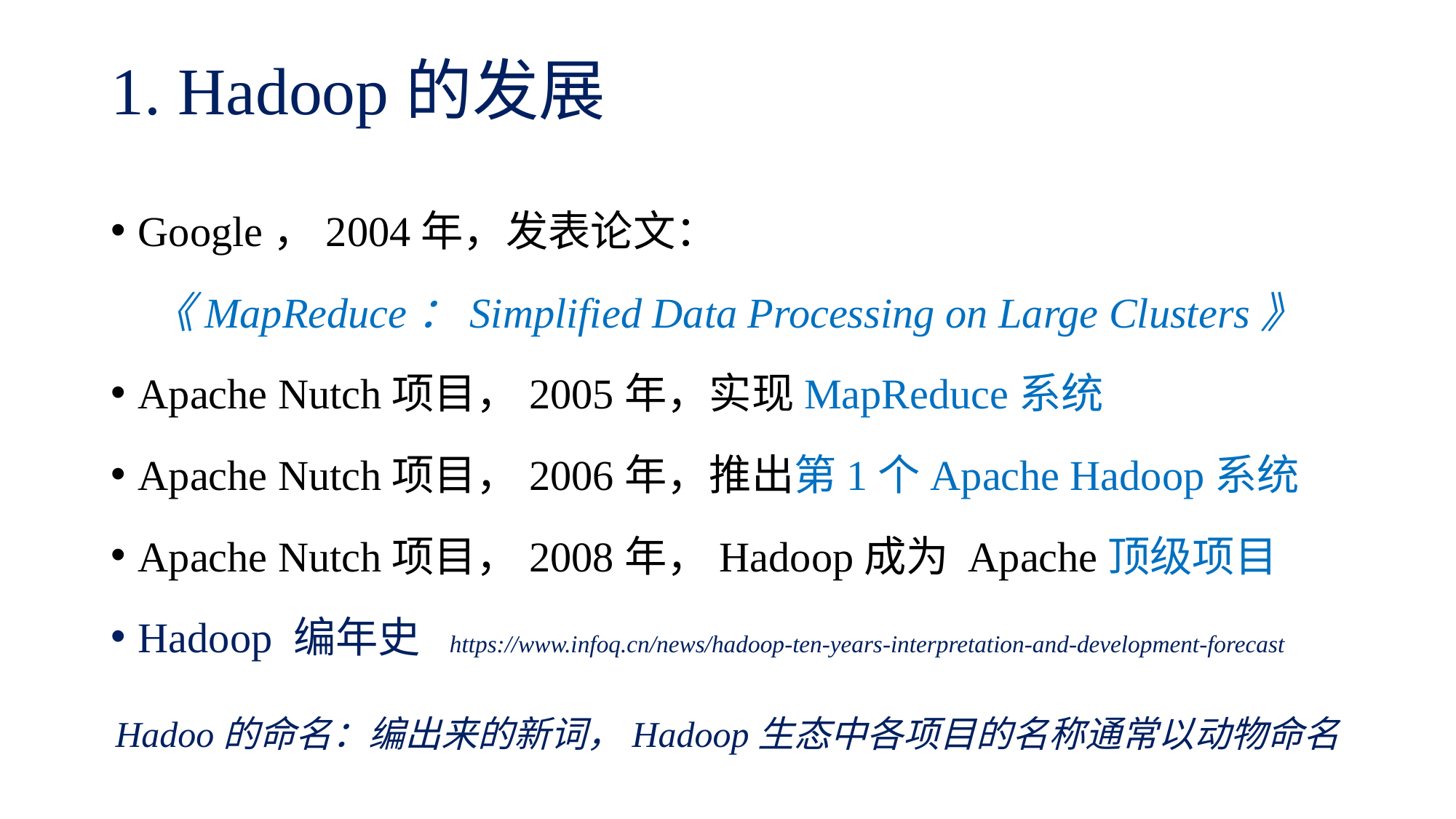

# 1. Hadoop的发展
Google，2004年，发表论文：
《MapReduce：Simplified Data Processing on Large Clusters》
Apache Nutch项目，2005年，实现MapReduce系统
Apache Nutch项目，2006年，推出第1个Apache Hadoop系统
Apache Nutch项目，2008年，Hadoop成为 Apache顶级项目
Hadoop 编年史  https://www.infoq.cn/news/hadoop-ten-years-interpretation-and-development-forecast
Hadoo的命名：编出来的新词，Hadoop生态中各项目的名称通常以动物命名